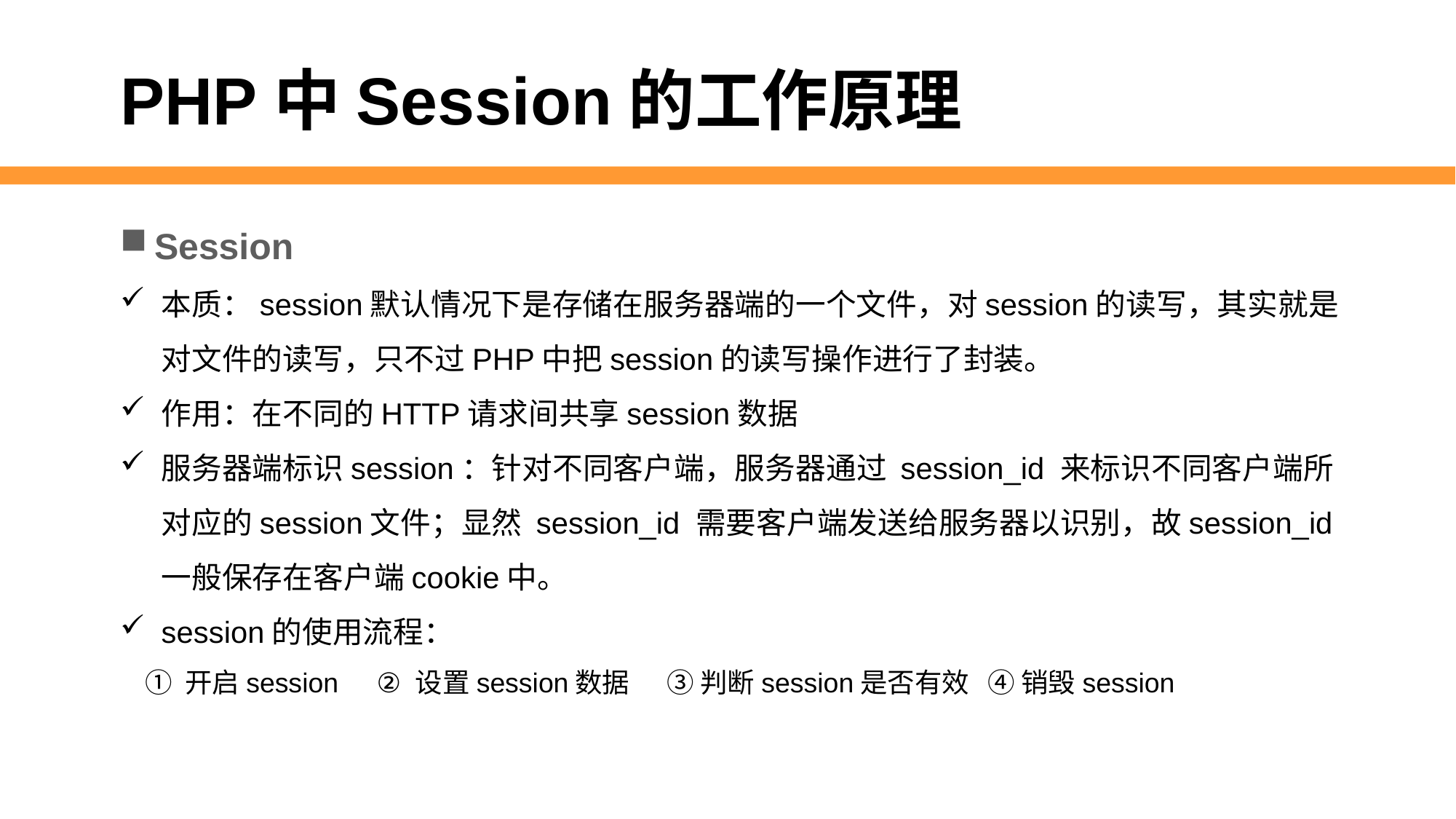

PHP中Session的工作原理
Session
本质：session默认情况下是存储在服务器端的一个文件，对session的读写，其实就是对文件的读写，只不过PHP中把session的读写操作进行了封装。
作用：在不同的HTTP请求间共享session数据
服务器端标识session：针对不同客户端，服务器通过 session_id 来标识不同客户端所对应的session文件；显然 session_id 需要客户端发送给服务器以识别，故session_id一般保存在客户端cookie中。
session的使用流程：
    ① 开启session	     ② 设置session数据      ③ 判断session是否有效   ④ 销毁session